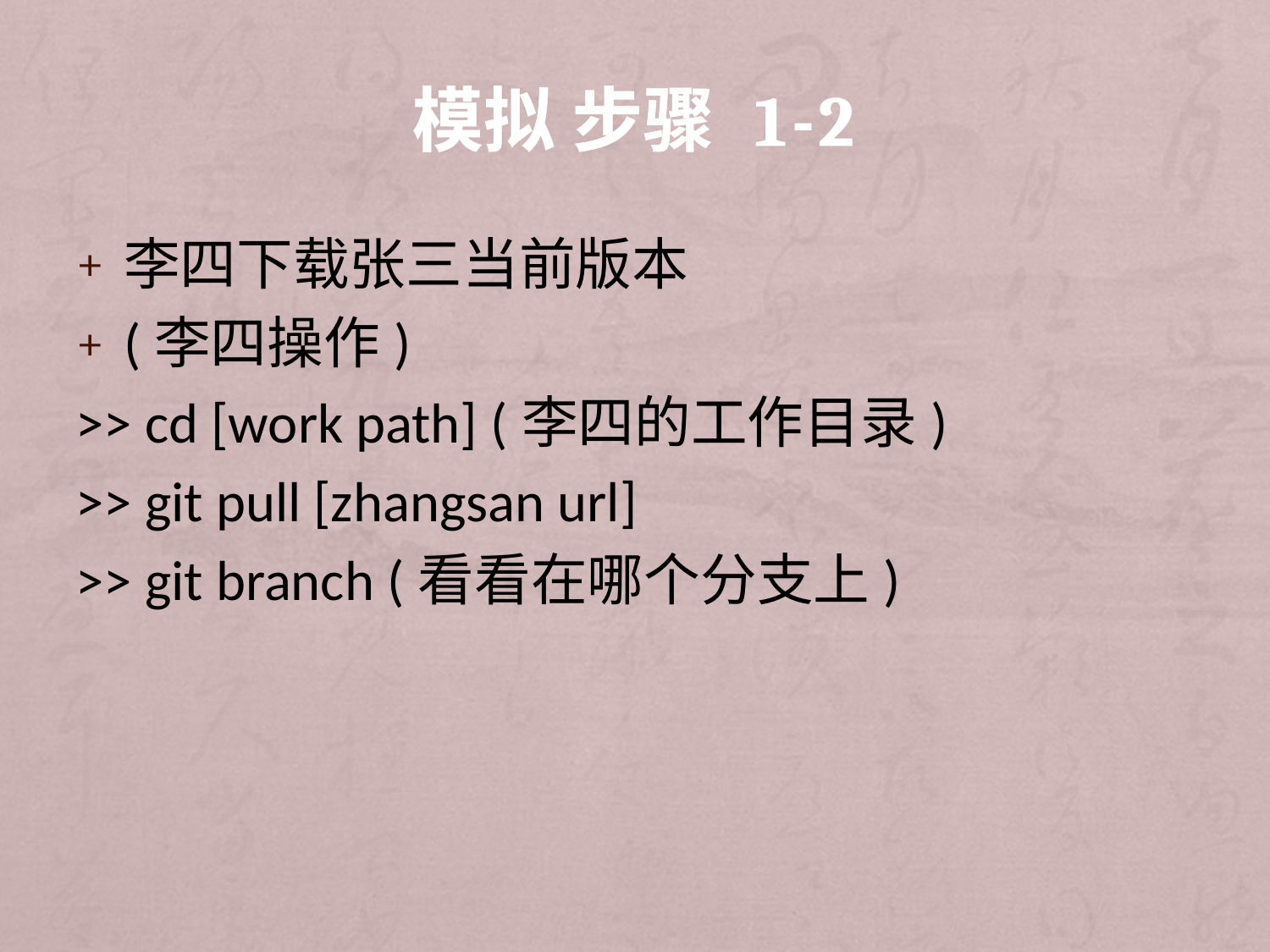

# 模拟 步骤 1-2
李四下载张三当前版本
(李四操作)
>> cd [work path] (李四的工作目录)
>> git pull [zhangsan url]
>> git branch (看看在哪个分支上)